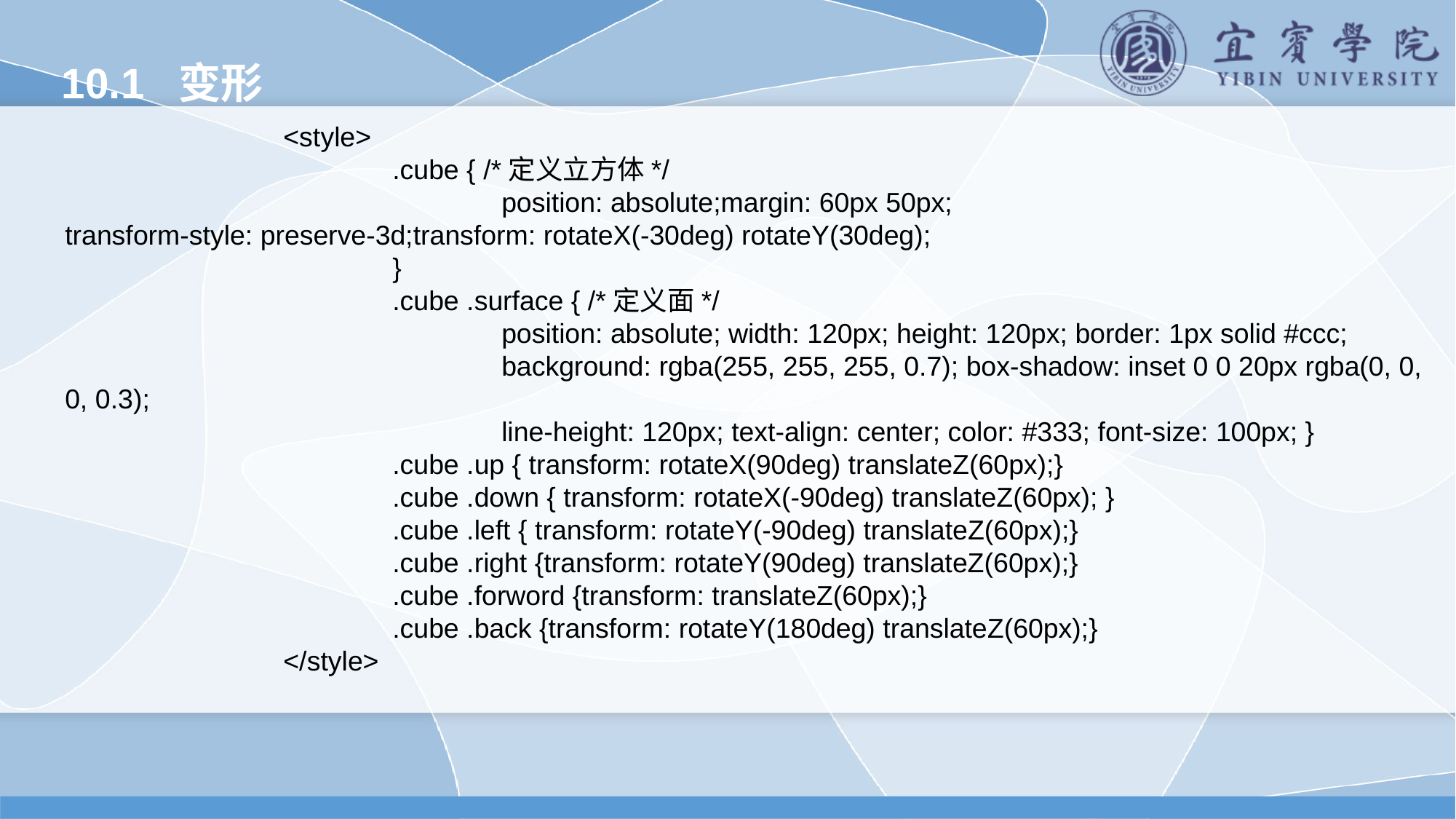

10.1  变形
		<style>
			.cube { /*定义立方体*/
				position: absolute;margin: 60px 50px;
transform-style: preserve-3d;transform: rotateX(-30deg) rotateY(30deg);
			}
			.cube .surface { /*定义面*/
				position: absolute; width: 120px; height: 120px; border: 1px solid #ccc;
				background: rgba(255, 255, 255, 0.7); box-shadow: inset 0 0 20px rgba(0, 0, 0, 0.3);
				line-height: 120px; text-align: center; color: #333; font-size: 100px; }
			.cube .up { transform: rotateX(90deg) translateZ(60px);}
			.cube .down { transform: rotateX(-90deg) translateZ(60px); }
			.cube .left { transform: rotateY(-90deg) translateZ(60px);}
			.cube .right {transform: rotateY(90deg) translateZ(60px);}
			.cube .forword {transform: translateZ(60px);}
			.cube .back {transform: rotateY(180deg) translateZ(60px);}
		</style>